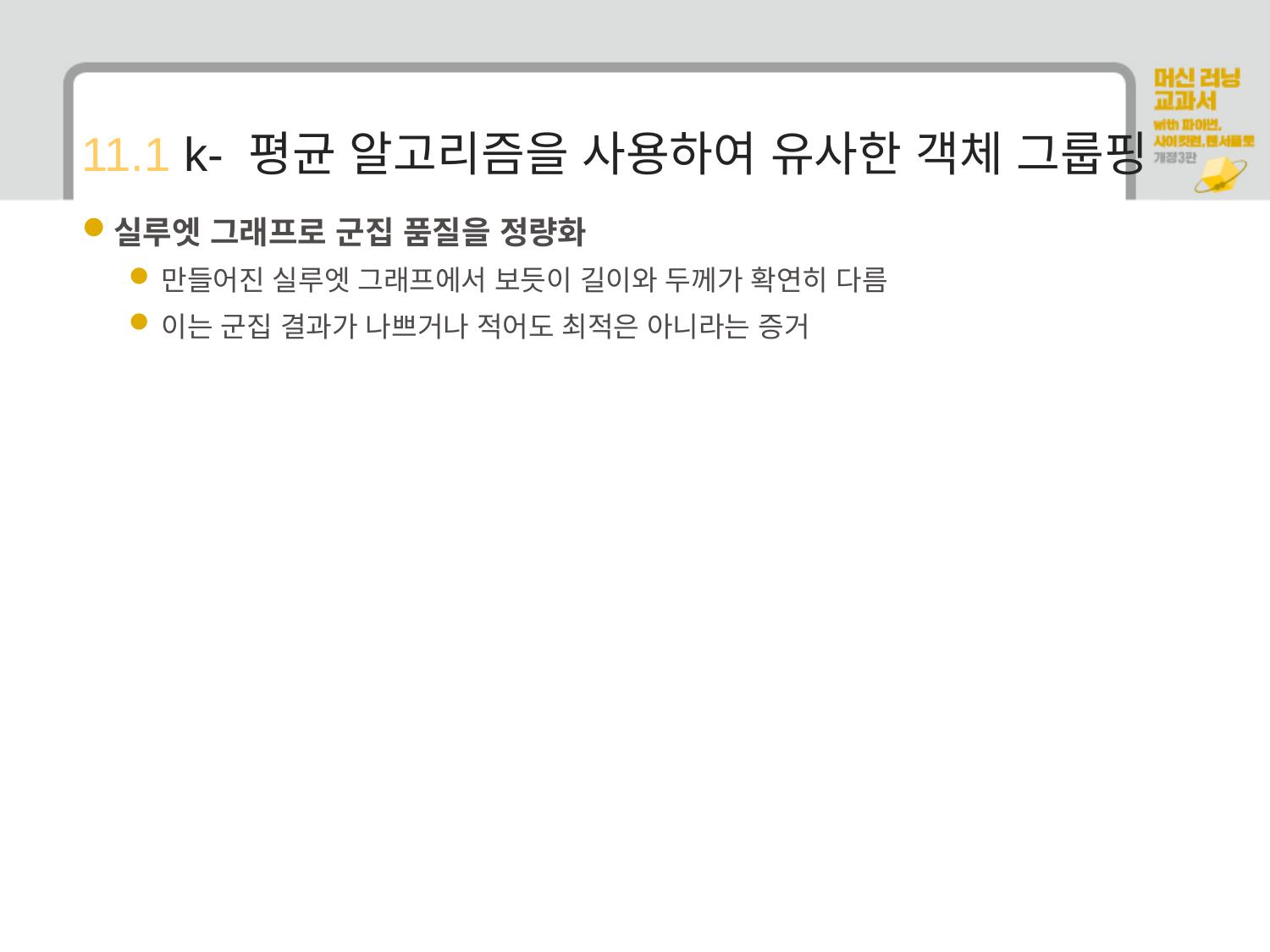

# 11.1 k- 평균 알고리즘을 사용하여 유사한 객체 그룹핑
실루엣 그래프로 군집 품질을 정량화
만들어진 실루엣 그래프에서 보듯이 길이와 두께가 확연히 다름
이는 군집 결과가 나쁘거나 적어도 최적은 아니라는 증거